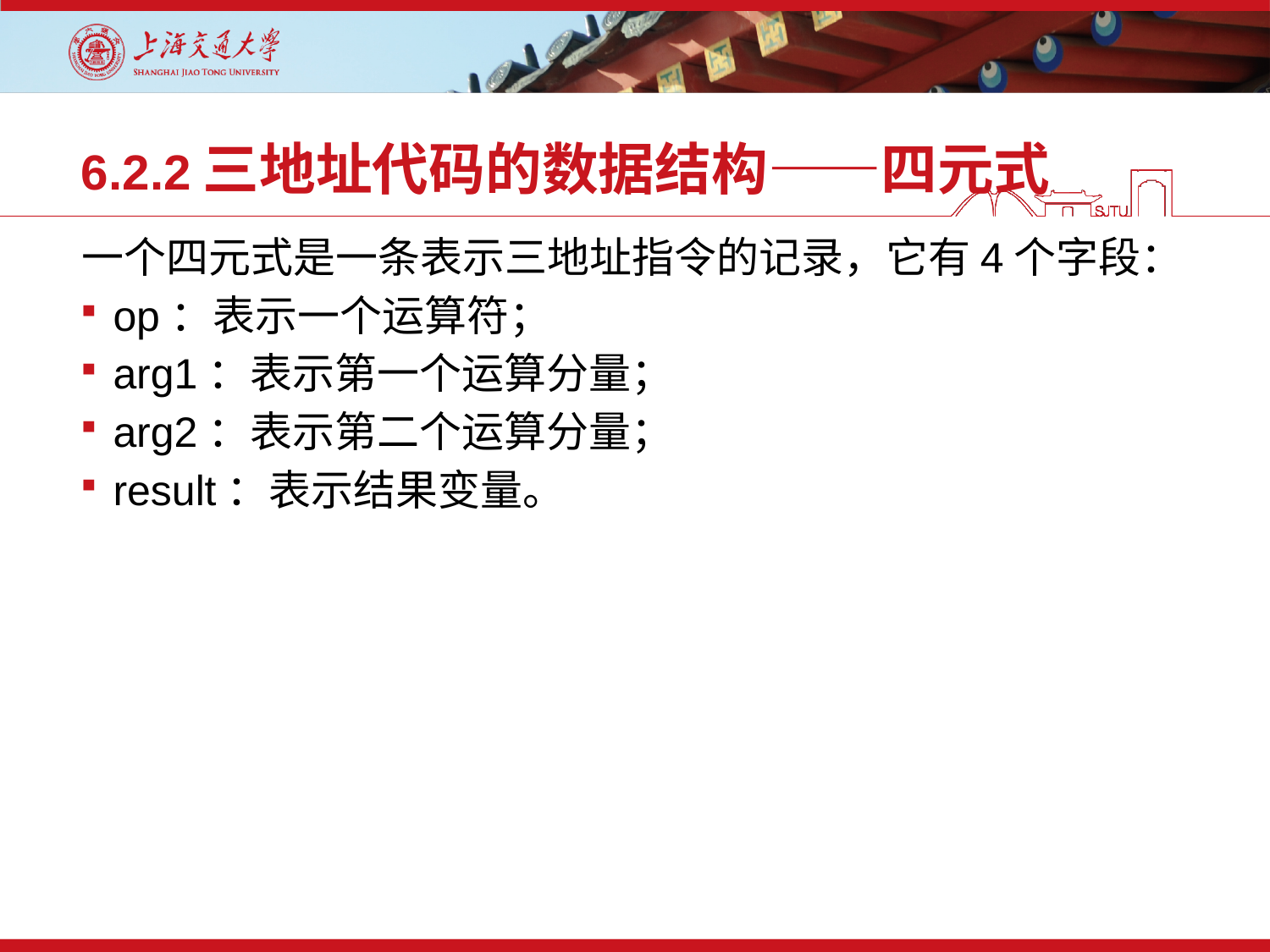

# 6.2.2三地址代码的数据结构——四元式
一个四元式是一条表示三地址指令的记录，它有4个字段：
op：表示一个运算符；
arg1：表示第一个运算分量；
arg2：表示第二个运算分量；
result：表示结果变量。